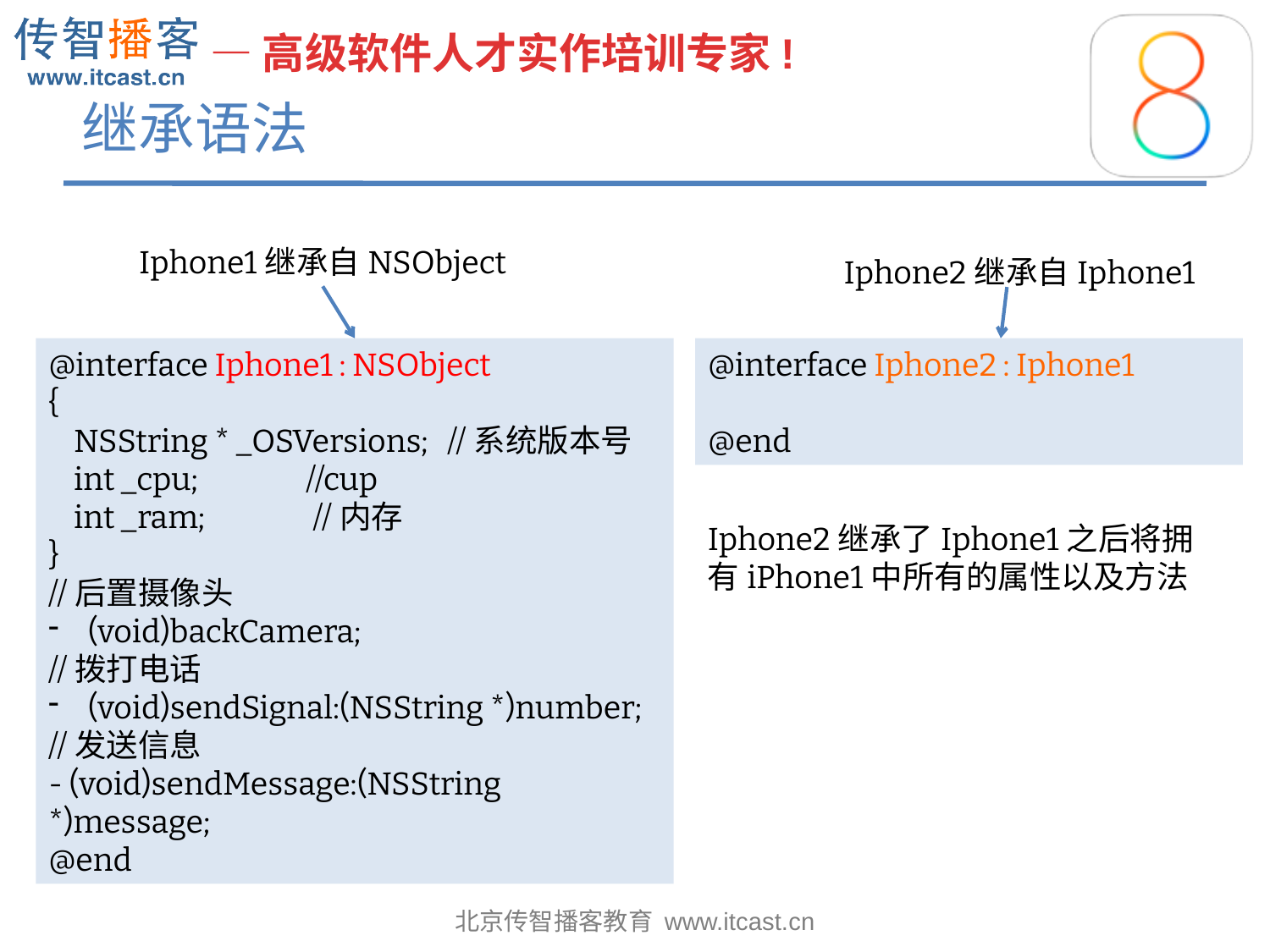

# 继承语法
Iphone1继承自NSObject
Iphone2继承自Iphone1
@interface Iphone1 : NSObject
{
    NSString * _OSVersions;   //系统版本号
    int _cpu;                 //cup
    int _ram;                 //内存
}
//后置摄像头
(void)backCamera;
//拨打电话
(void)sendSignal:(NSString *)number;
//发送信息
- (void)sendMessage:(NSString *)message;
@end
@interface Iphone2 : Iphone1

@end
Iphone2继承了Iphone1之后将拥有iPhone1中所有的属性以及方法